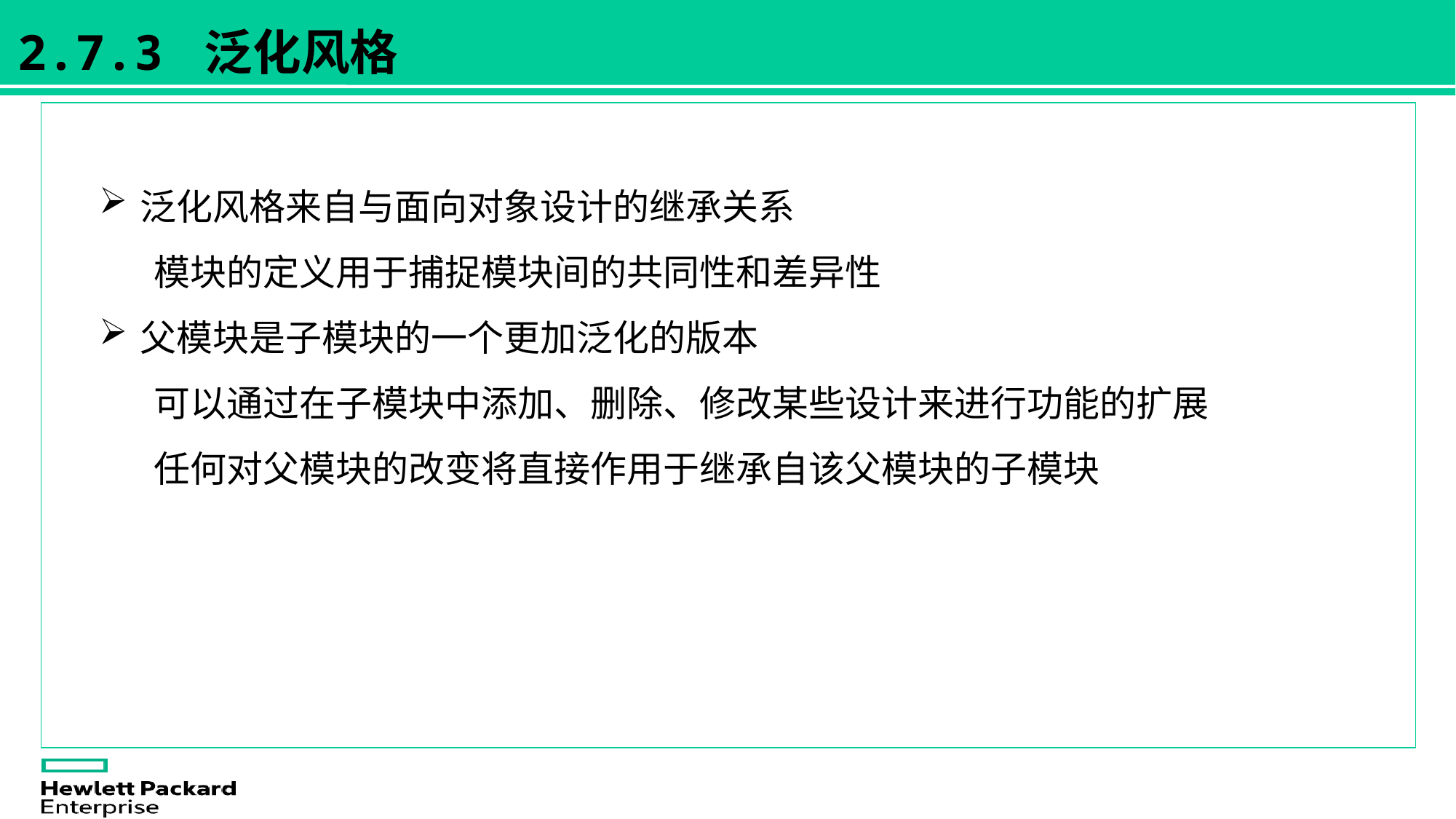

2.7.3 泛化风格

泛化风格来自与面向对象设计的继承关系
模块的定义用于捕捉模块间的共同性和差异性
父模块是子模块的一个更加泛化的版本
可以通过在子模块中添加、删除、修改某些设计来进行功能的扩展
任何对父模块的改变将直接作用于继承自该父模块的子模块